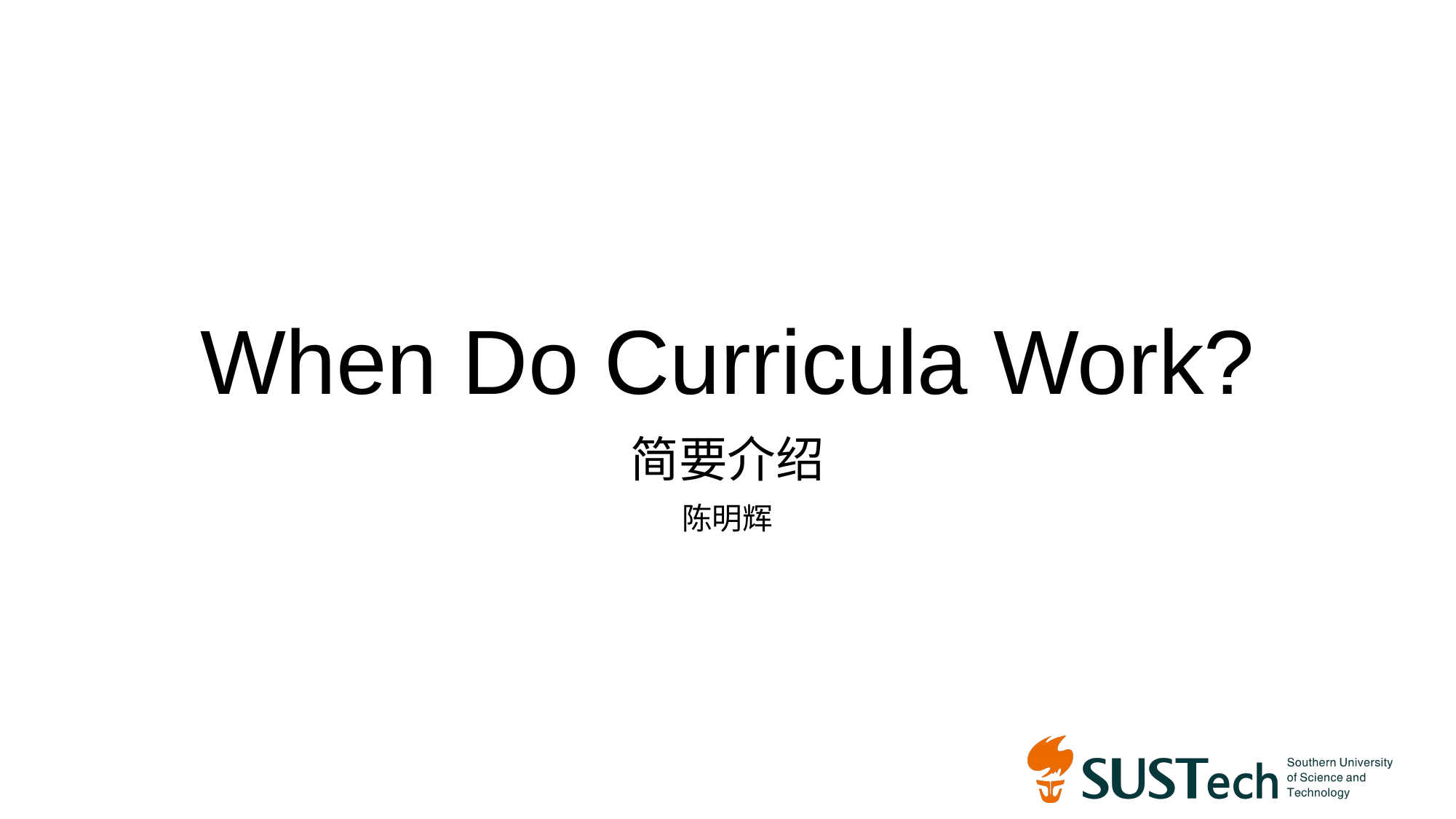

# When Do Curricula Work?
简要介绍
陈明辉